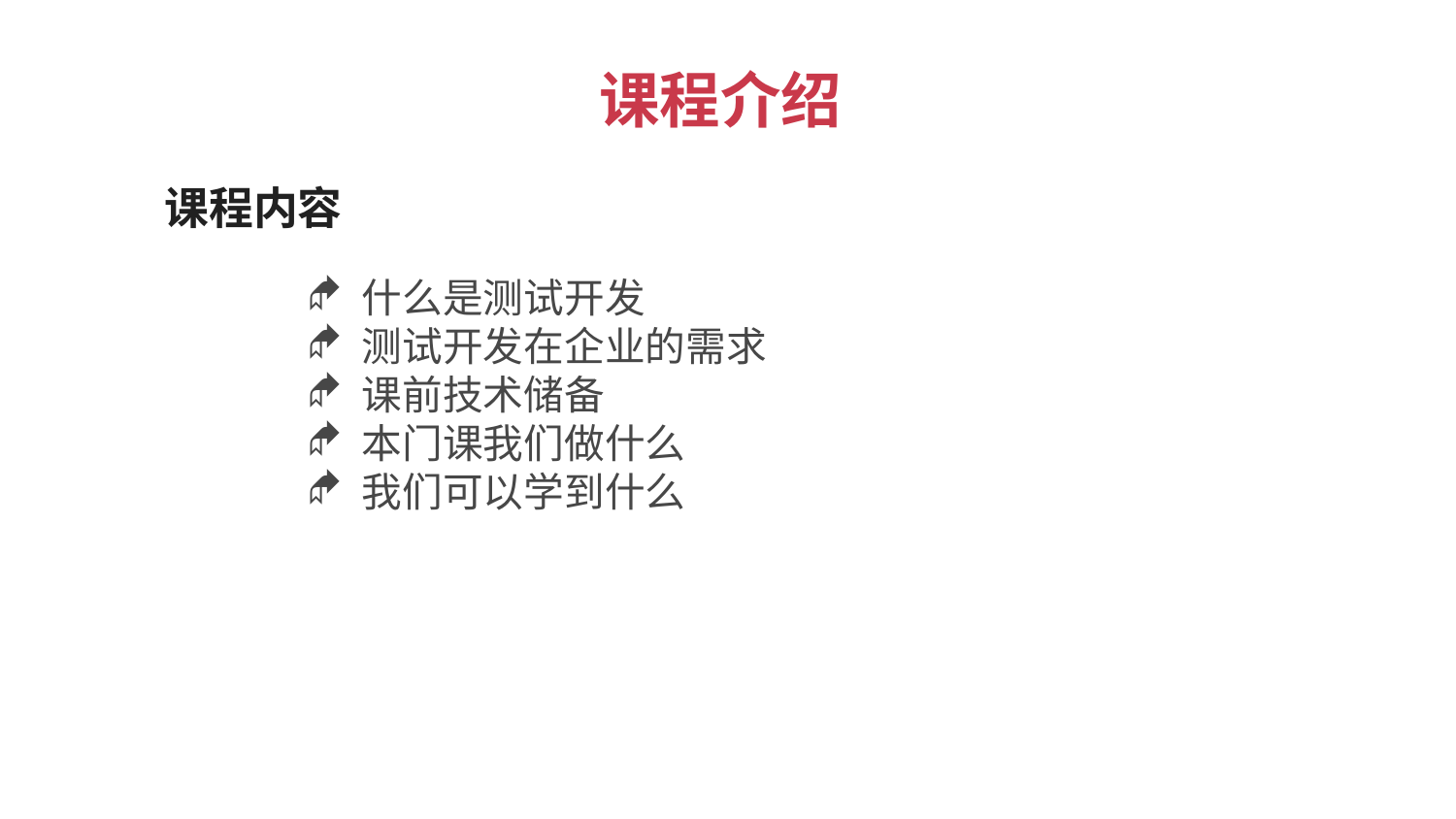

课程介绍
课程内容
什么是测试开发
测试开发在企业的需求
课前技术储备
本门课我们做什么
我们可以学到什么